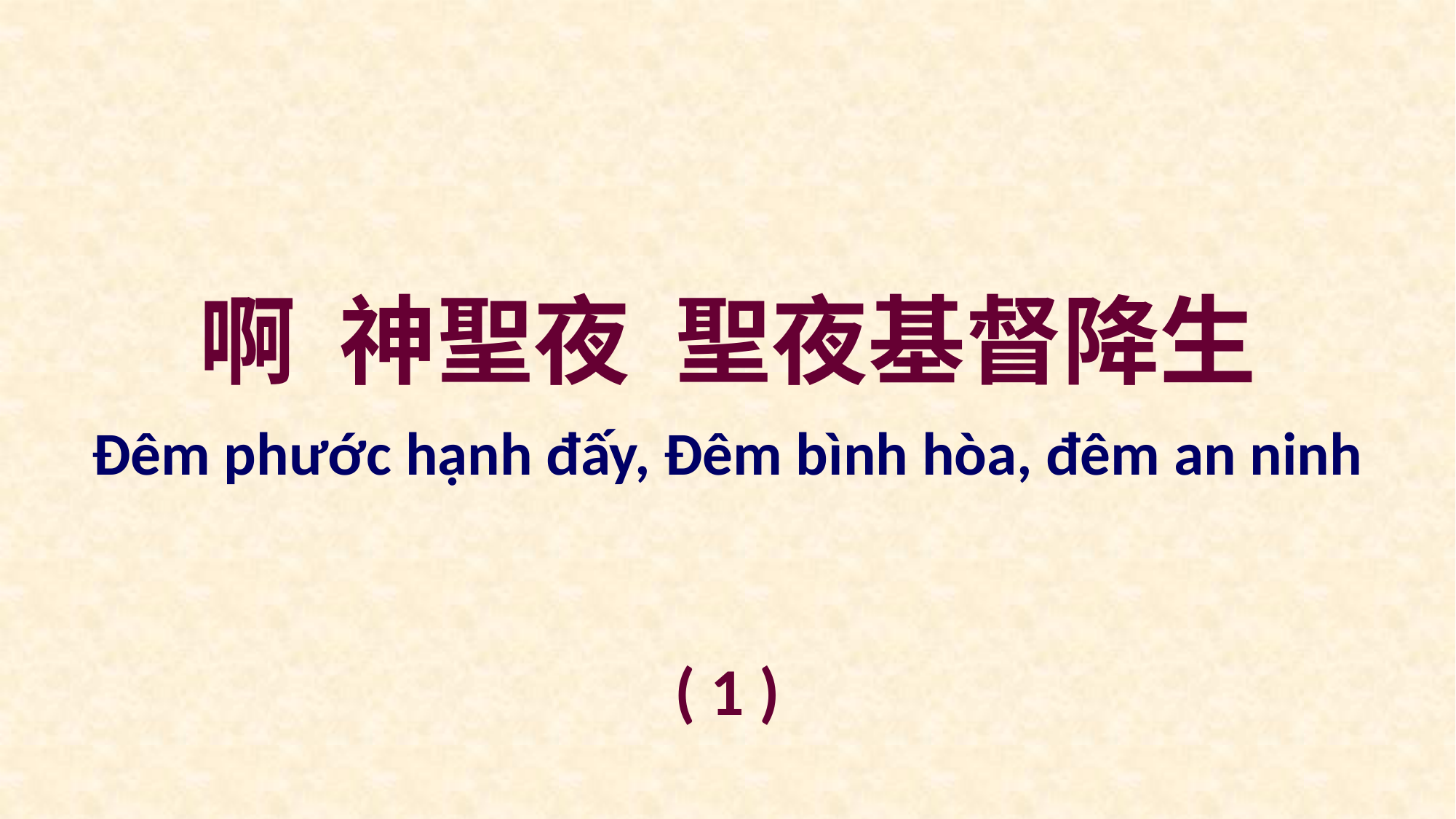

啊  神聖夜  聖夜基督降生
Ðêm phước hạnh đấy, Ðêm bình hòa, đêm an ninh
( 1 )